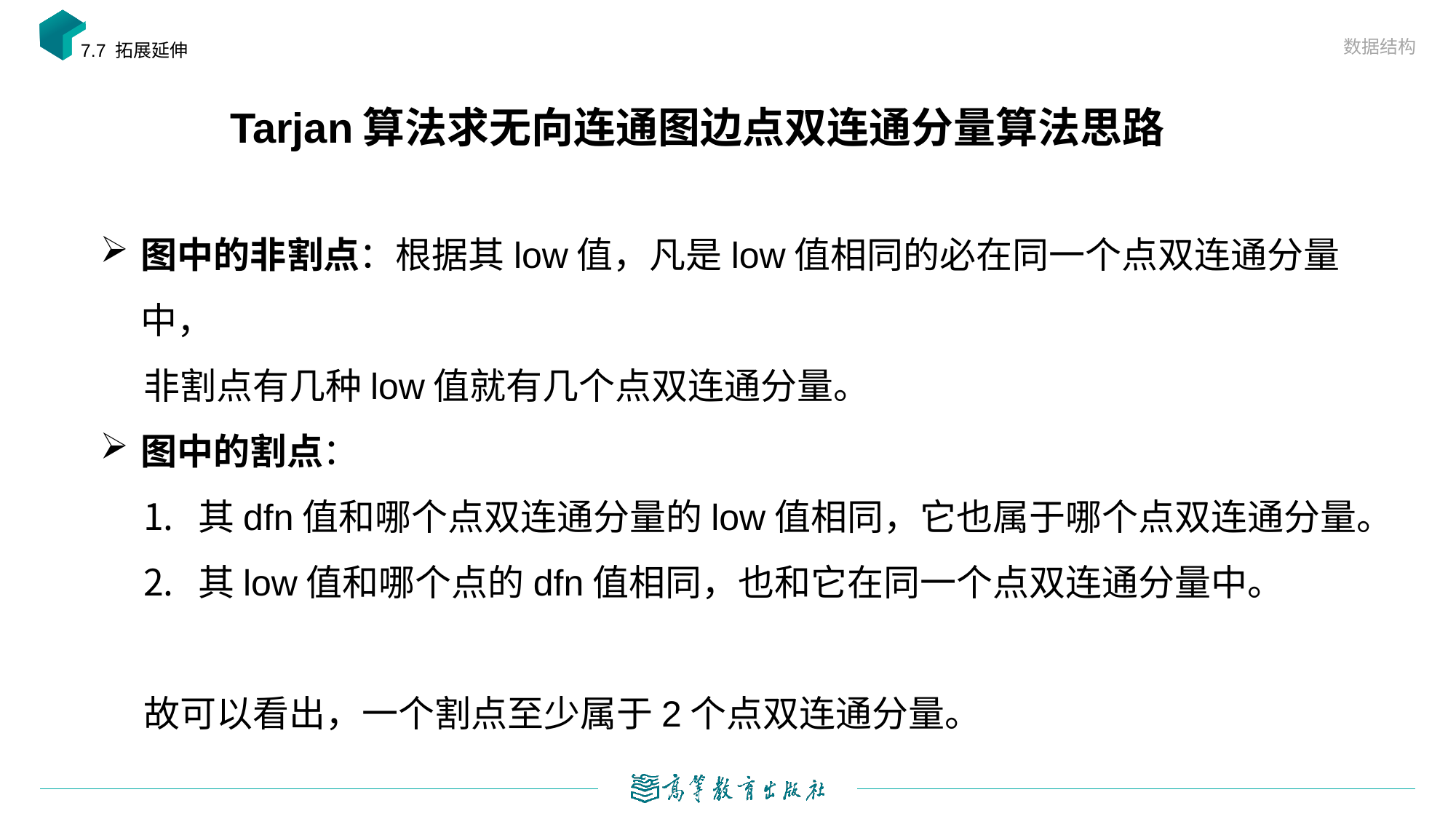

数据结构
7.7 拓展延伸

# Tarjan算法求无向连通图边点双连通分量算法思路
图中的非割点：根据其low值，凡是low值相同的必在同一个点双连通分量中，
非割点有几种low值就有几个点双连通分量。
图中的割点：
其dfn值和哪个点双连通分量的low值相同，它也属于哪个点双连通分量。
其low值和哪个点的dfn值相同，也和它在同一个点双连通分量中。

故可以看出，一个割点至少属于2个点双连通分量。